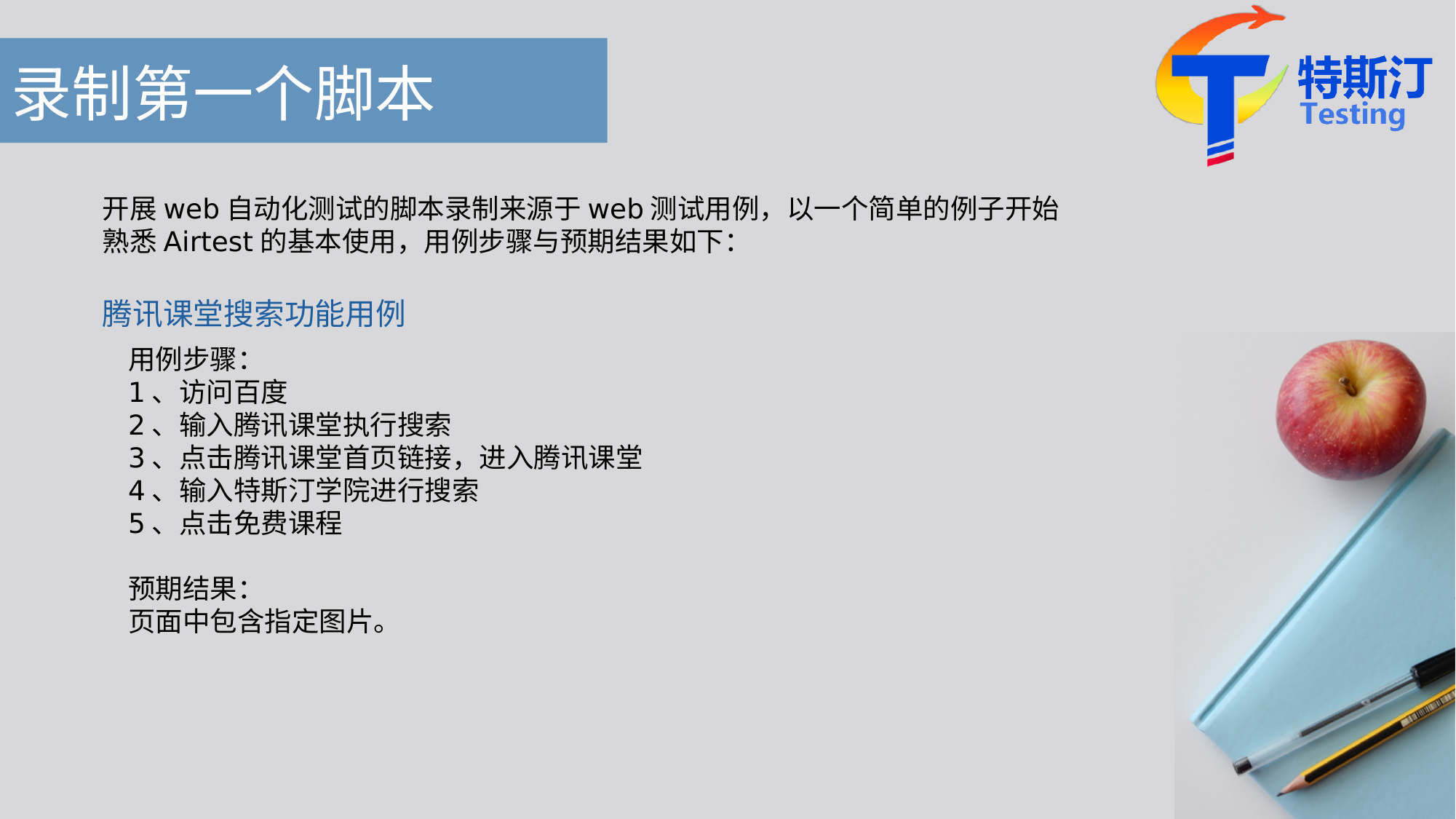

# 录制第一个脚本
开展web自动化测试的脚本录制来源于web测试用例，以一个简单的例子开始熟悉Airtest的基本使用，用例步骤与预期结果如下：
腾讯课堂搜索功能用例
用例步骤：
1、访问百度
2、输入腾讯课堂执行搜索
3、点击腾讯课堂首页链接，进入腾讯课堂
4、输入特斯汀学院进行搜索
5、点击免费课程

预期结果：
页面中包含指定图片。